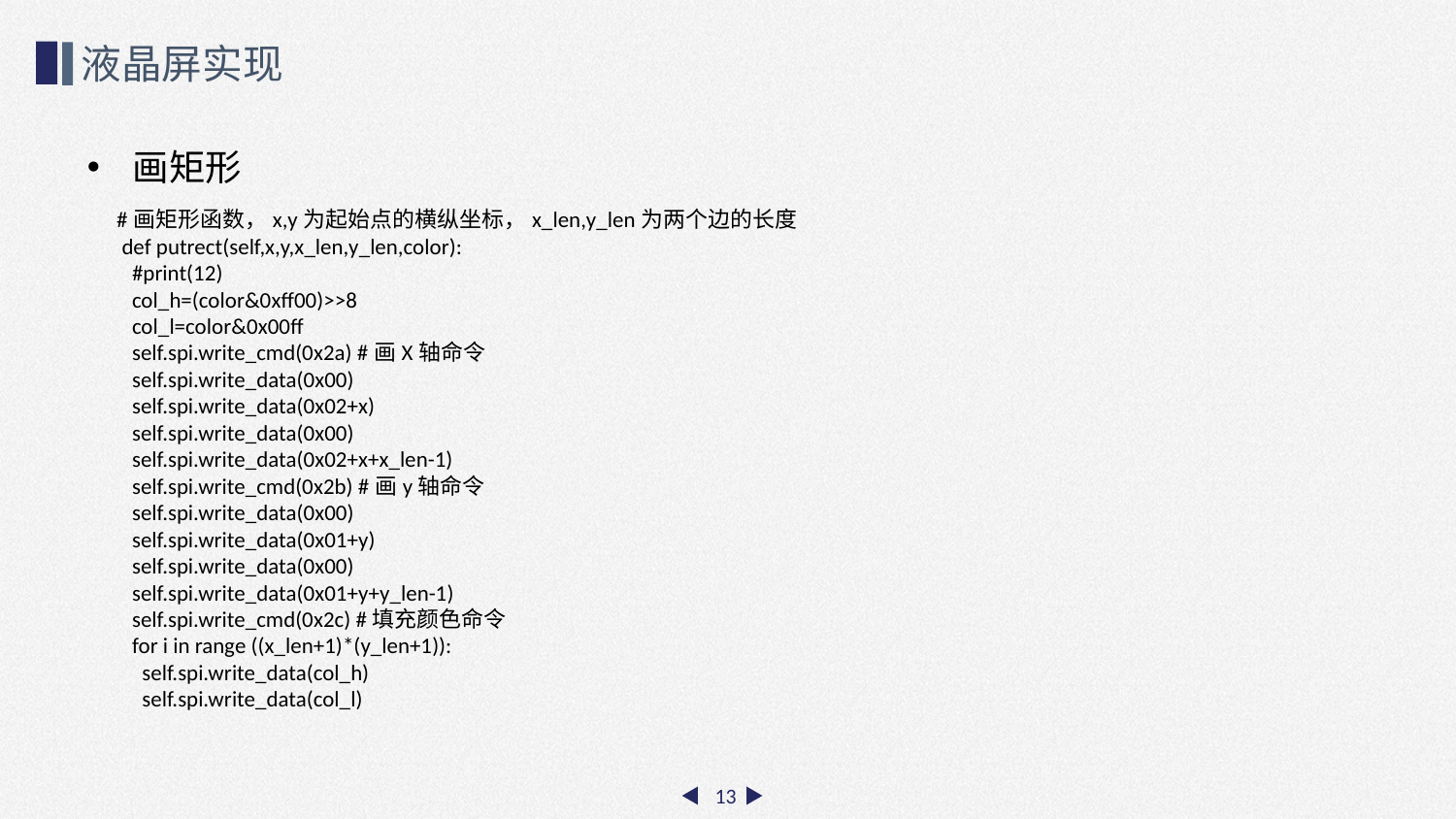

液晶屏实现

画矩形
 #画矩形函数，x,y为起始点的横纵坐标，x_len,y_len为两个边的长度
  def putrect(self,x,y,x_len,y_len,color):
    #print(12)
    col_h=(color&0xff00)>>8
    col_l=color&0x00ff
    self.spi.write_cmd(0x2a) #画X轴命令
    self.spi.write_data(0x00)
    self.spi.write_data(0x02+x)
    self.spi.write_data(0x00)
    self.spi.write_data(0x02+x+x_len-1)
    self.spi.write_cmd(0x2b) #画y轴命令
    self.spi.write_data(0x00)
    self.spi.write_data(0x01+y)
    self.spi.write_data(0x00)
    self.spi.write_data(0x01+y+y_len-1)
    self.spi.write_cmd(0x2c) #填充颜色命令
    for i in range ((x_len+1)*(y_len+1)):
      self.spi.write_data(col_h)
      self.spi.write_data(col_l)
13